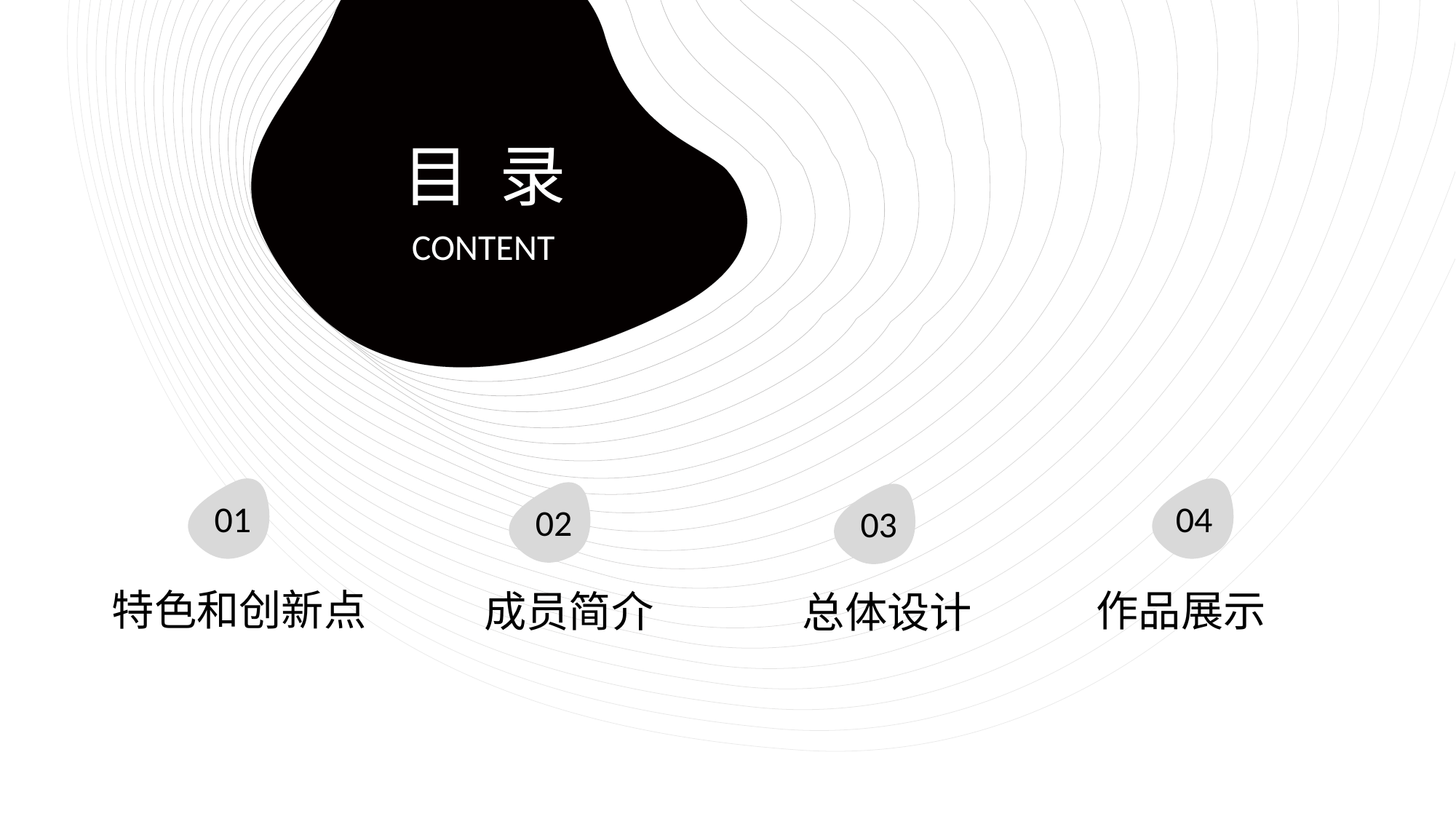

目  录
CONTENT

01

04

02

03
特色和创新点
作品展示
成员简介
总体设计